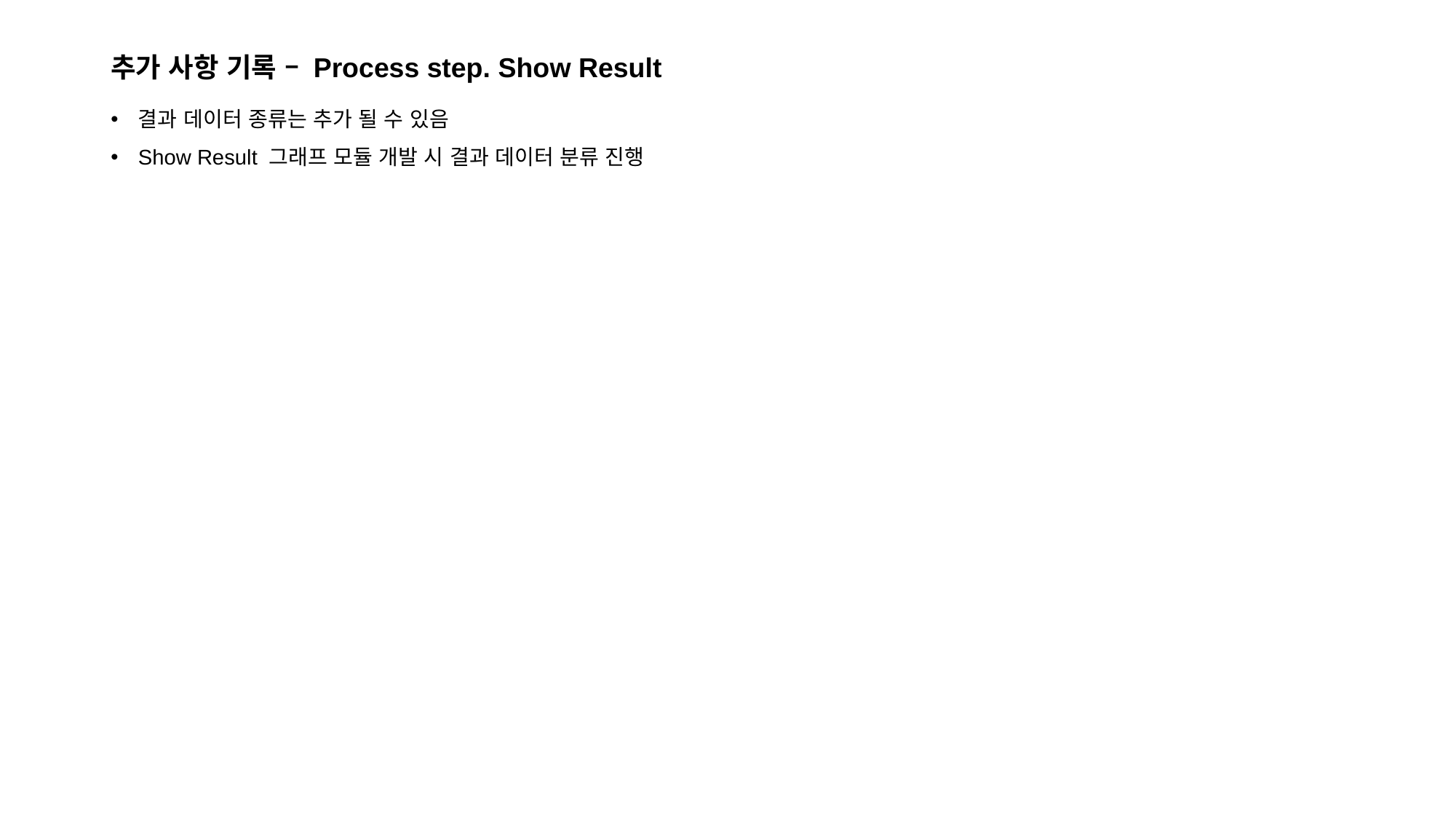

# 추가 사항 기록 – Process step. Show Result
결과 데이터 종류는 추가 될 수 있음
Show Result 그래프 모듈 개발 시 결과 데이터 분류 진행